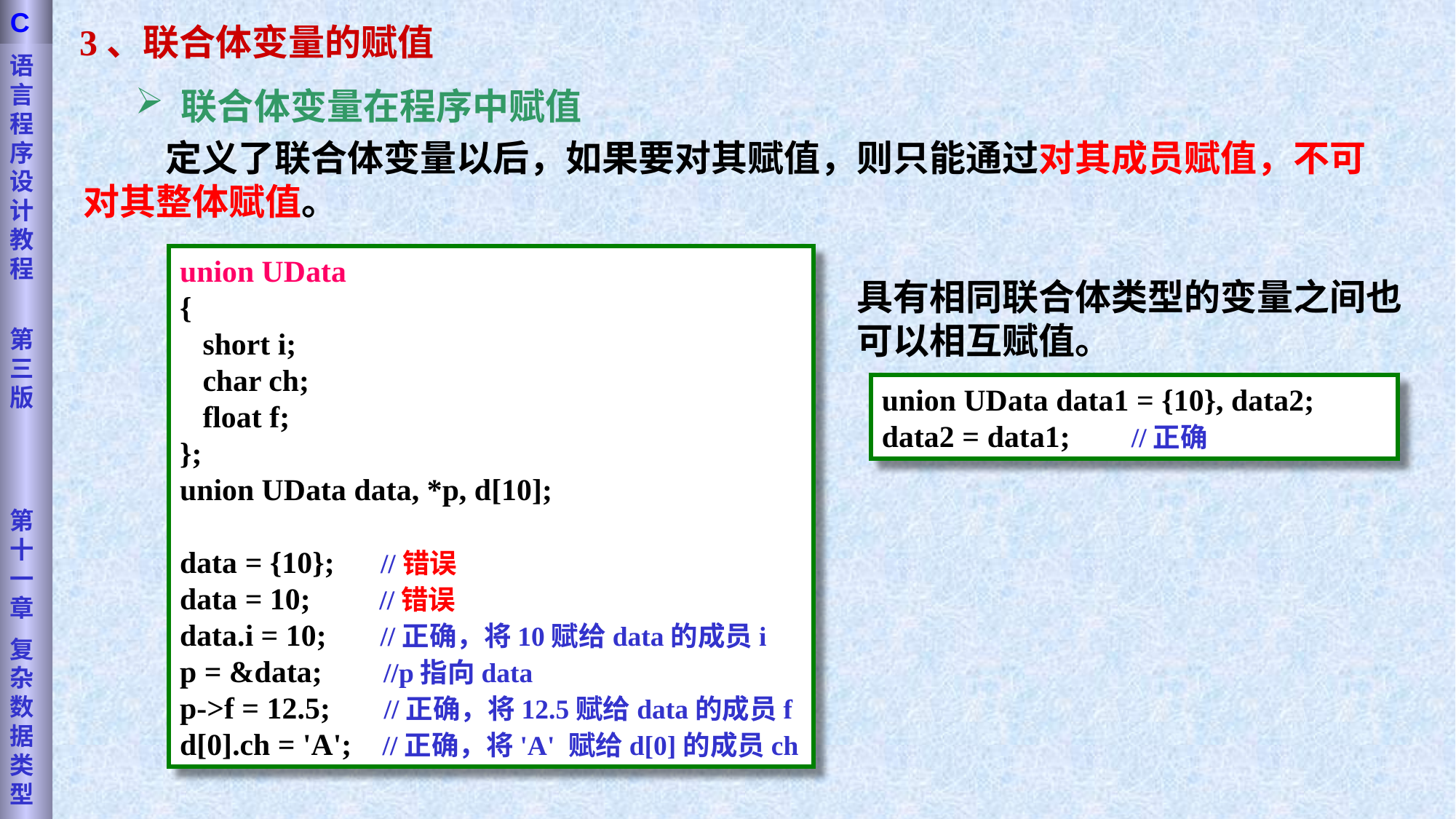

语言程序设计教程
第三版

第十一章
复杂数据类型
C
3、联合体变量的赋值
 联合体变量在程序中赋值
         定义了联合体变量以后，如果要对其赋值，则只能通过对其成员赋值，不可对其整体赋值。
union UData
{
   short i;
   char ch;
   float f;
};
union UData data, *p, d[10];

data = {10};      //错误
data = 10;         //错误
data.i = 10;       //正确，将10赋给data的成员i
p = &data;        //p指向data
p->f = 12.5;       //正确，将12.5赋给data的成员f
d[0].ch = 'A';    //正确，将'A' 赋给d[0]的成员ch
具有相同联合体类型的变量之间也可以相互赋值。
union UData data1 = {10}, data2;
data2 = data1;        //正确